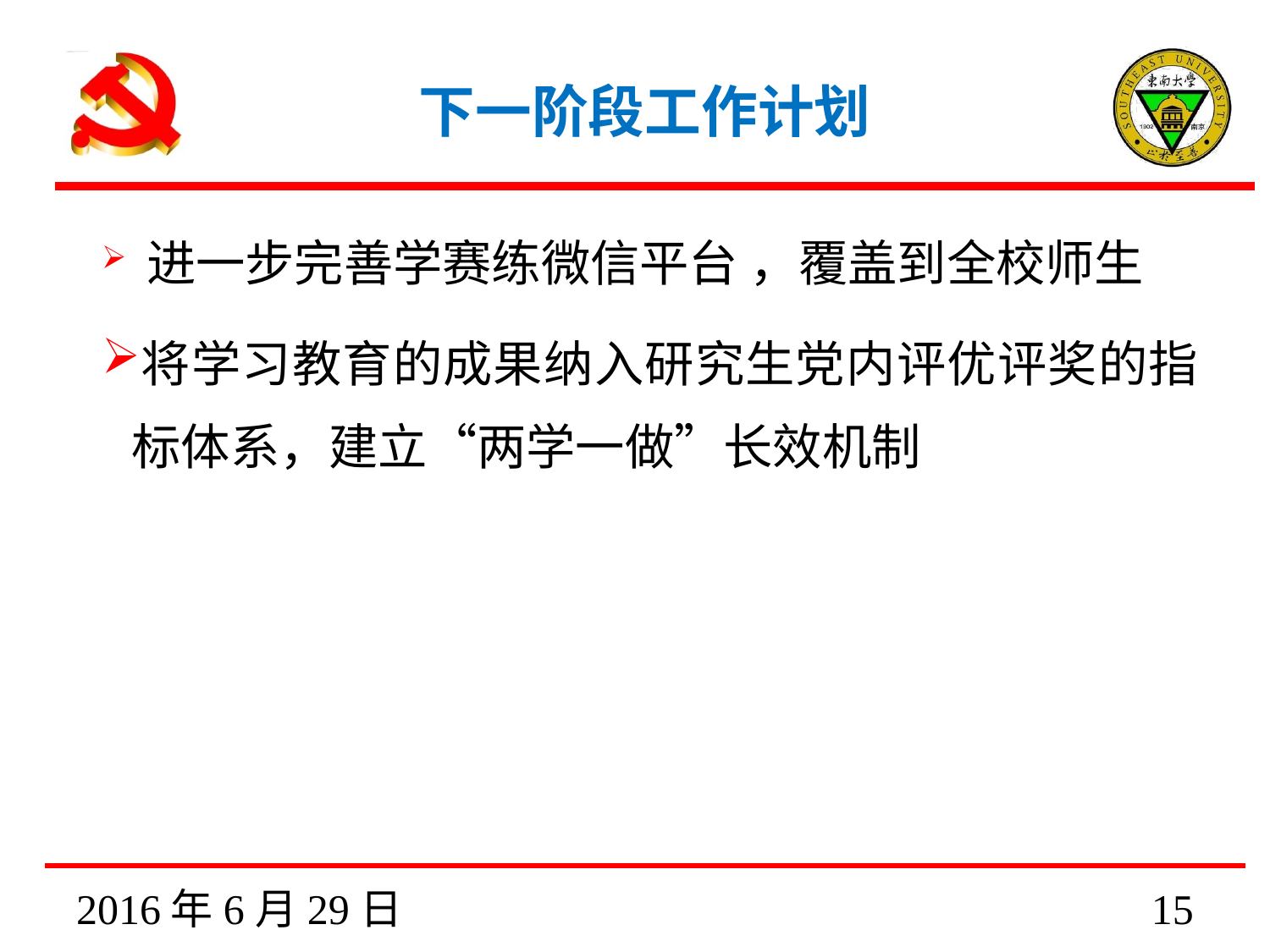

下一阶段工作计划
 进一步完善学赛练微信平台 ，覆盖到全校师生
将学习教育的成果纳入研究生党内评优评奖的指标体系，建立“两学一做”长效机制
2016年6月29日
15